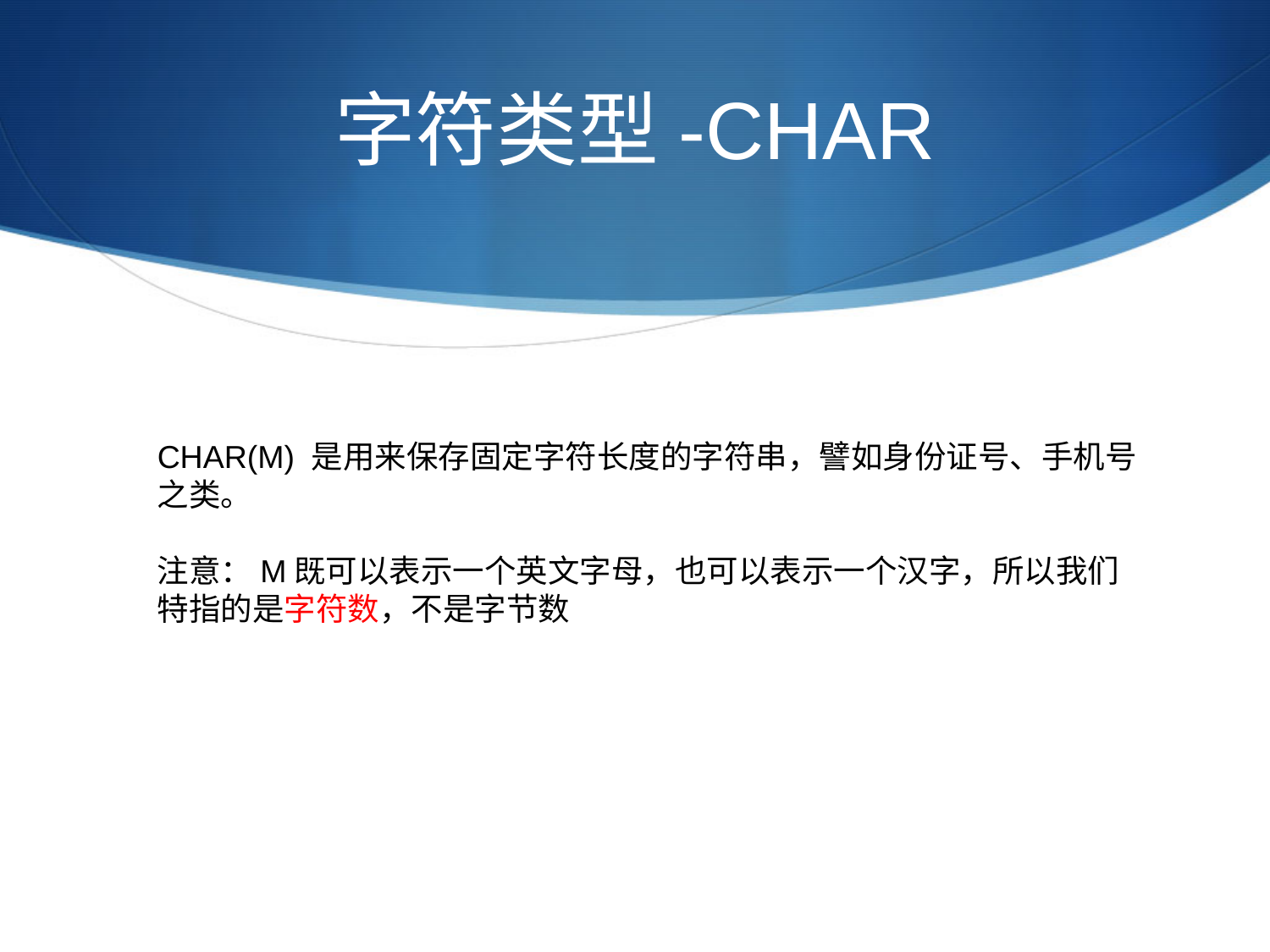

# 字符类型-CHAR
CHAR(M) 是用来保存固定字符长度的字符串，譬如身份证号、手机号之类。

注意：M既可以表示一个英文字母，也可以表示一个汉字，所以我们特指的是字符数，不是字节数